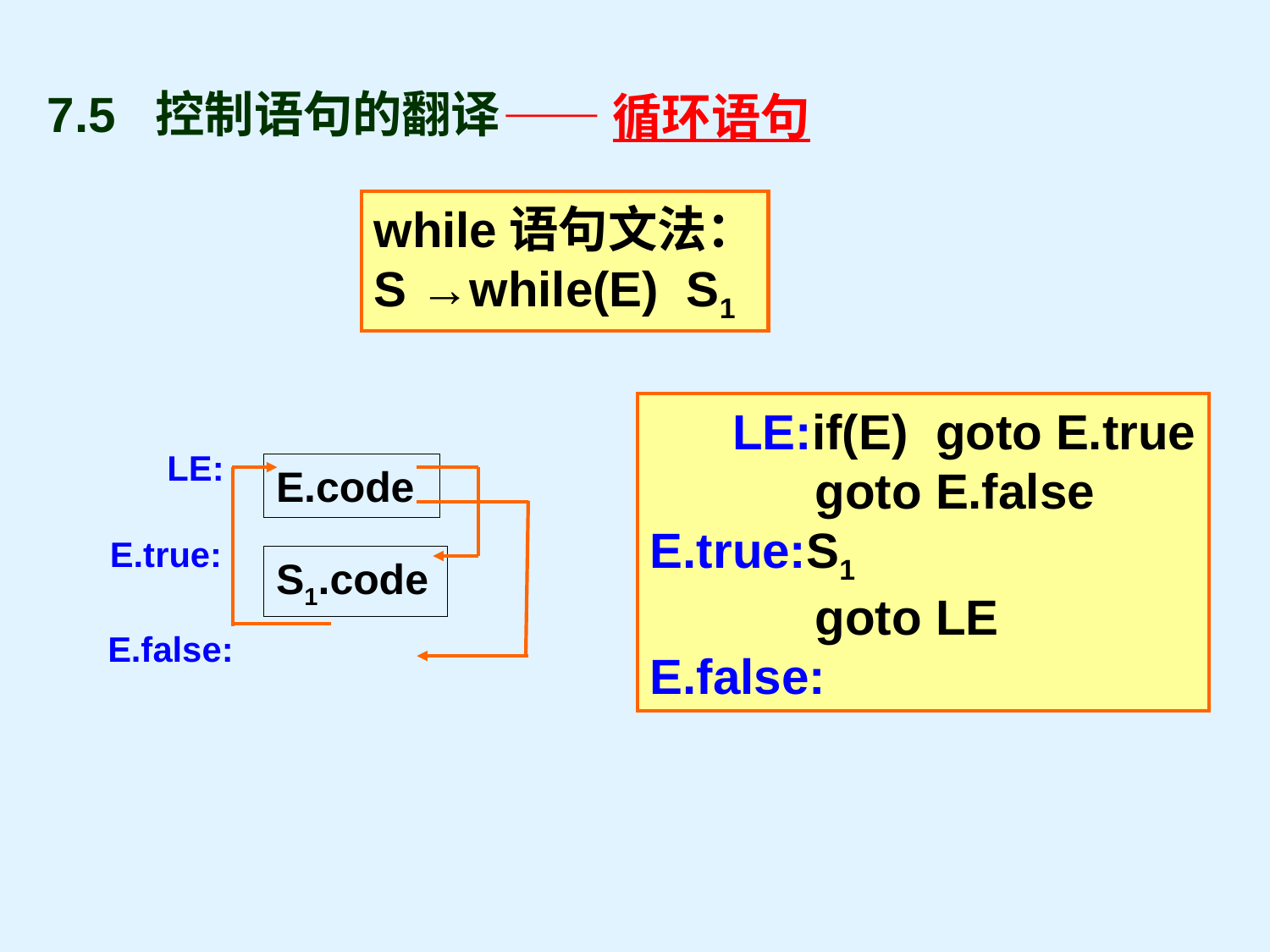

7.5  控制语句的翻译
——循环语句
while语句文法：
S →while(E)  S1
      LE:if(E)  goto E.true
            goto E.false
E.true:S1
            goto LE
E.false:
LE:
E.code
E.true:
S1.code
E.false: